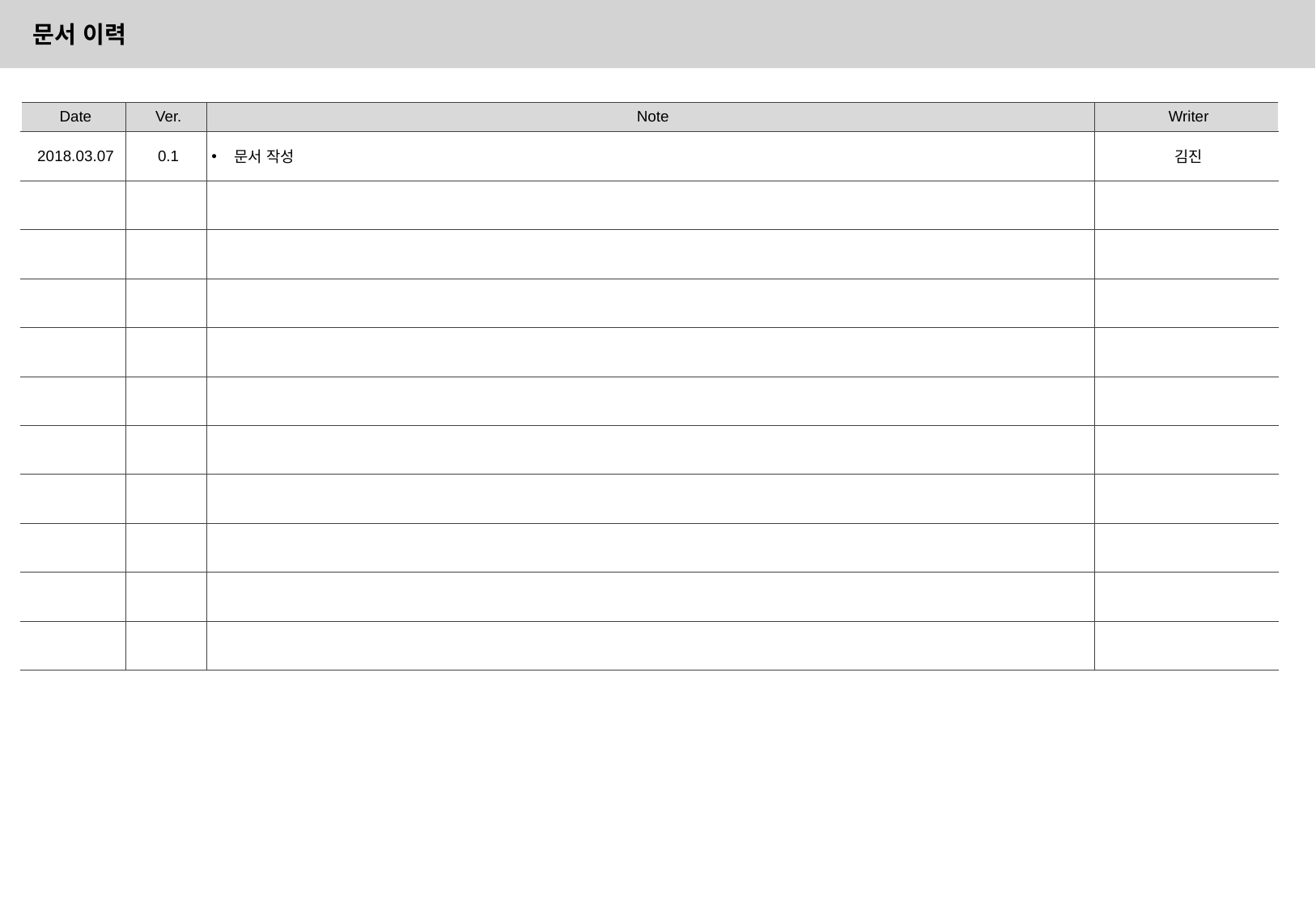

# 문서 이력
| Date | Ver. | Note | Writer |
| --- | --- | --- | --- |
| 2018.03.07 | 0.1 | 문서 작성 | 김진 |
|  |  |  |  |
|  |  |  |  |
|  |  |  |  |
|  |  |  |  |
|  |  |  |  |
|  |  |  |  |
|  |  |  |  |
|  |  |  |  |
|  |  |  |  |
|  |  |  |  |